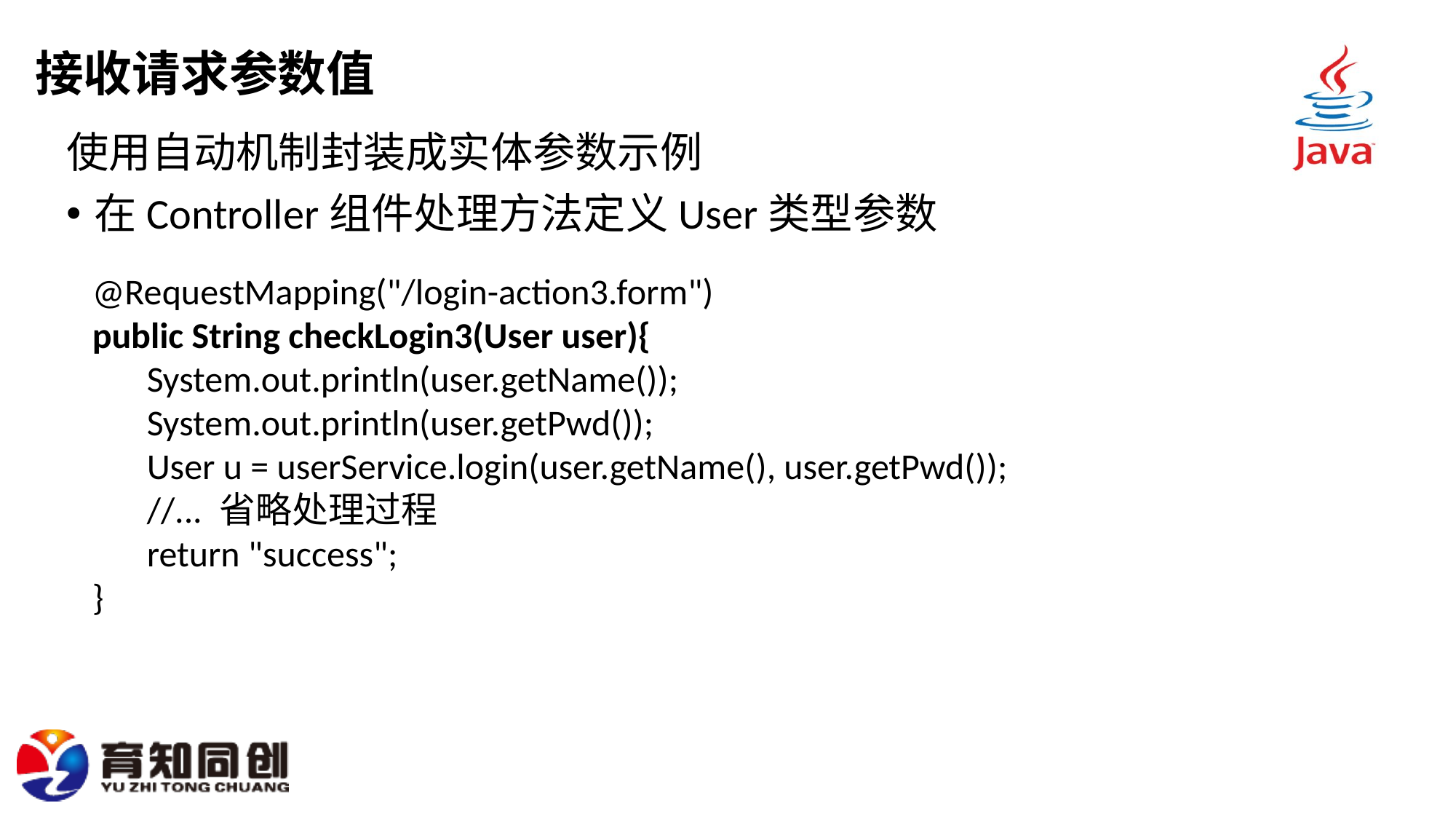

# 接收请求参数值
使用自动机制封装成实体参数示例
在Controller组件处理方法定义User类型参数
@RequestMapping("/login-action3.form")
public String checkLogin3(User user){
System.out.println(user.getName());
System.out.println(user.getPwd());
User u = userService.login(user.getName(), user.getPwd());
//... 省略处理过程
return "success";
}